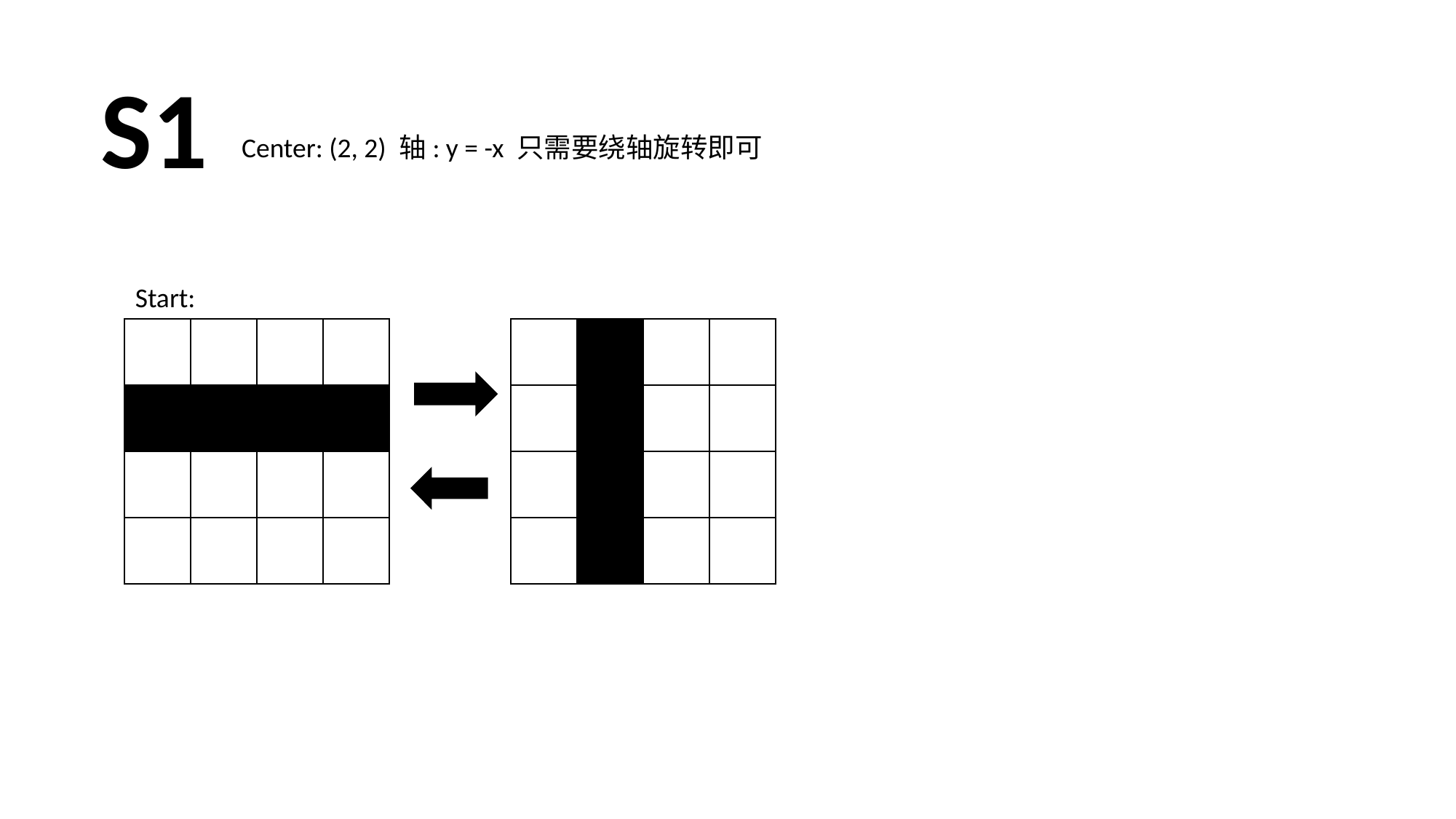

S1
Center: (2, 2) 轴: y = -x 只需要绕轴旋转即可
Start:
|  |  |  |  |
| --- | --- | --- | --- |
|  |  |  |  |
|  |  |  |  |
|  |  |  |  |
|  |  |  |  |
| --- | --- | --- | --- |
|  |  |  |  |
|  |  |  |  |
|  |  |  |  |